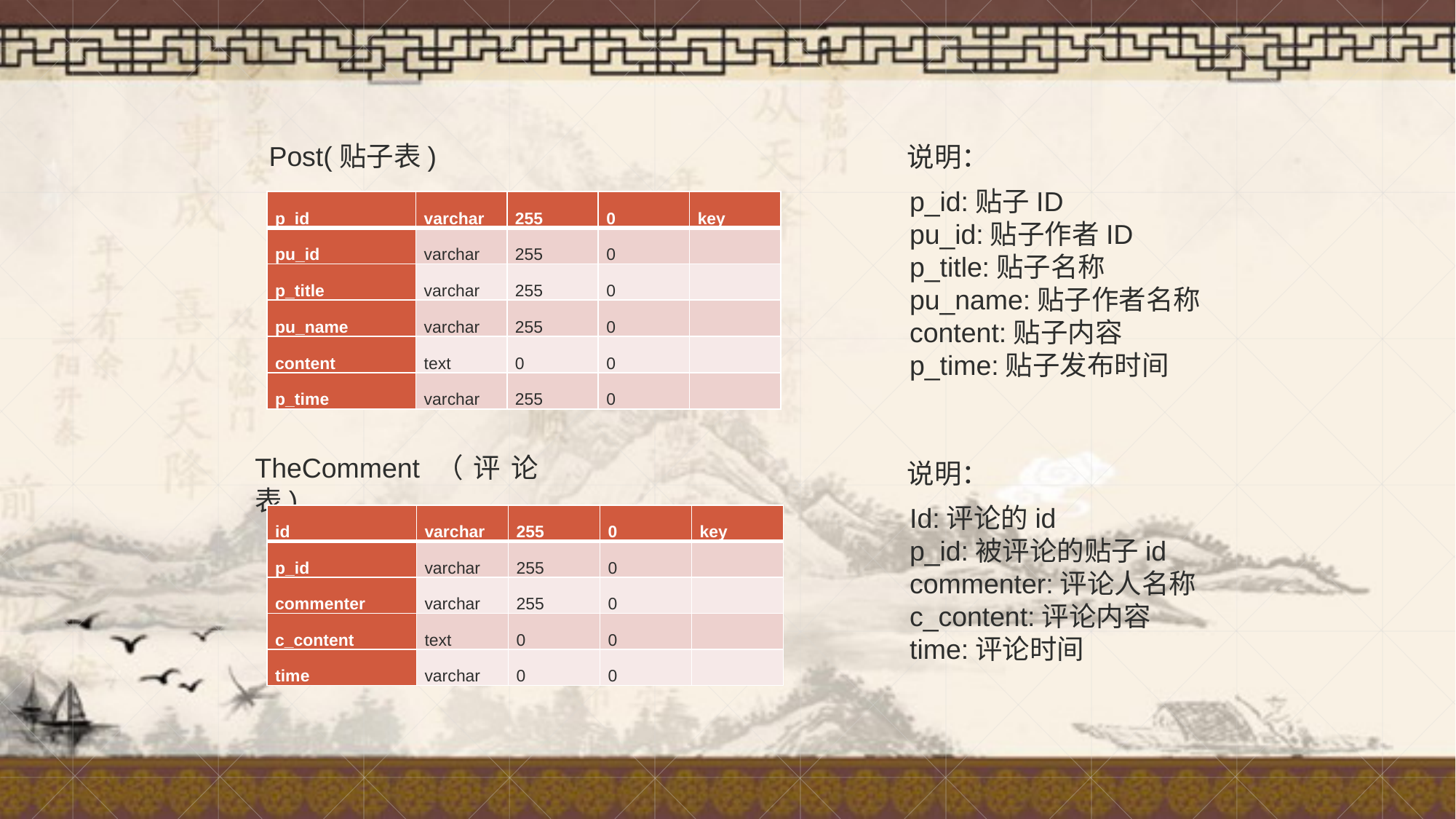

Post(贴子表)

说明：
p_id:贴子ID
pu_id:贴子作者ID
p_title:贴子名称
pu_name:贴子作者名称
content:贴子内容
p_time:贴子发布时间
| p\_id | varchar | 255 | 0 | key |
| --- | --- | --- | --- | --- |
| pu\_id | varchar | 255 | 0 |  |
| p\_title | varchar | 255 | 0 |  |
| pu\_name | varchar | 255 | 0 |  |
| content | text | 0 | 0 |  |
| p\_time | varchar | 255 | 0 |  |
TheComment（评论表)
说明：
Id:评论的id
p_id:被评论的贴子id
commenter:评论人名称
c_content:评论内容
time:评论时间
| id | varchar | 255 | 0 | key |
| --- | --- | --- | --- | --- |
| p\_id | varchar | 255 | 0 |  |
| commenter | varchar | 255 | 0 |  |
| c\_content | text | 0 | 0 |  |
| time | varchar | 0 | 0 |  |